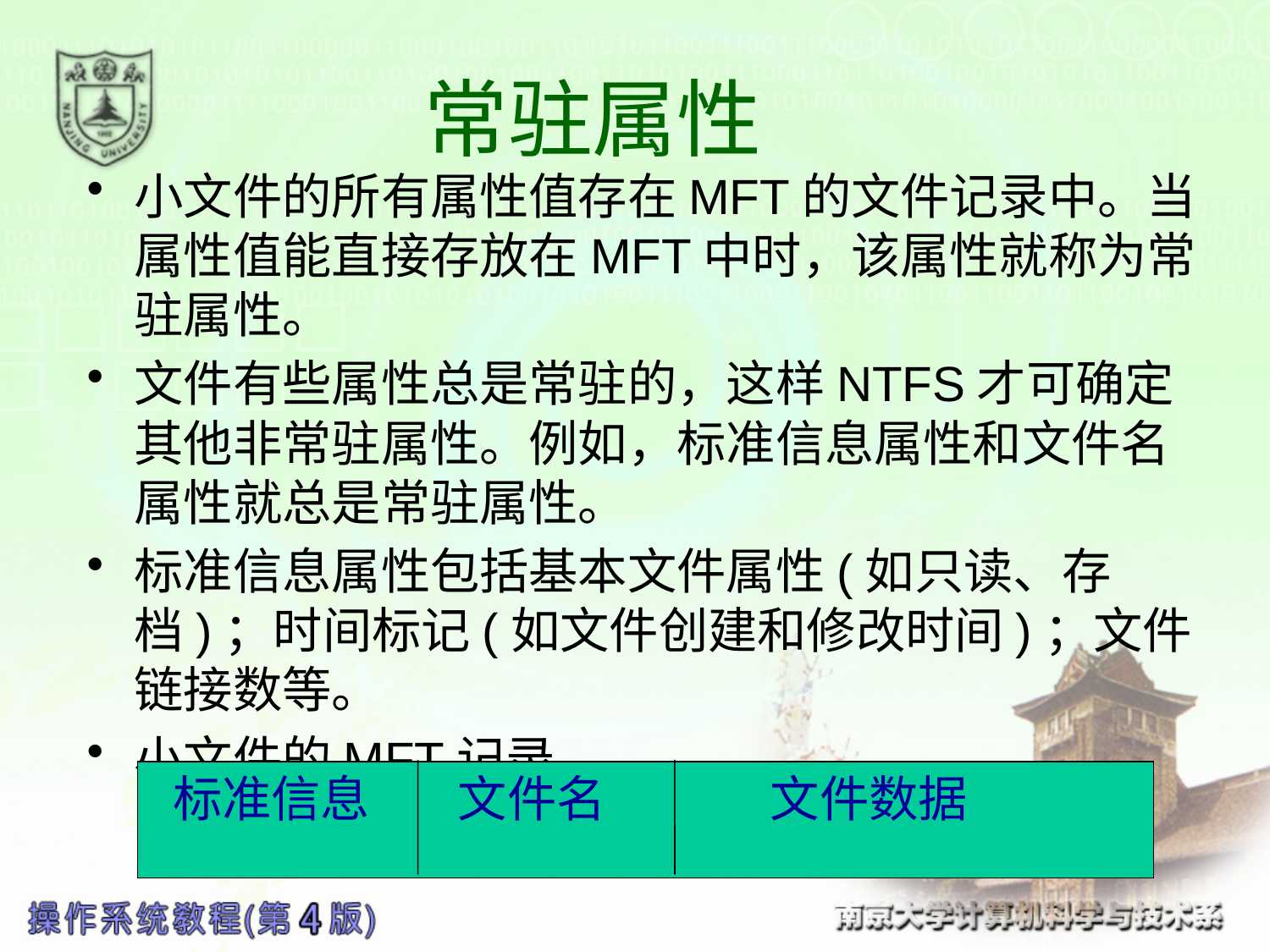

# 常驻属性
小文件的所有属性值存在MFT的文件记录中。当属性值能直接存放在MFT中时，该属性就称为常驻属性。
文件有些属性总是常驻的，这样NTFS才可确定其他非常驻属性。例如，标准信息属性和文件名属性就总是常驻属性。
标准信息属性包括基本文件属性(如只读、存档)；时间标记(如文件创建和修改时间)；文件链接数等。
小文件的MFT记录

 标准信息        文件名               文件数据